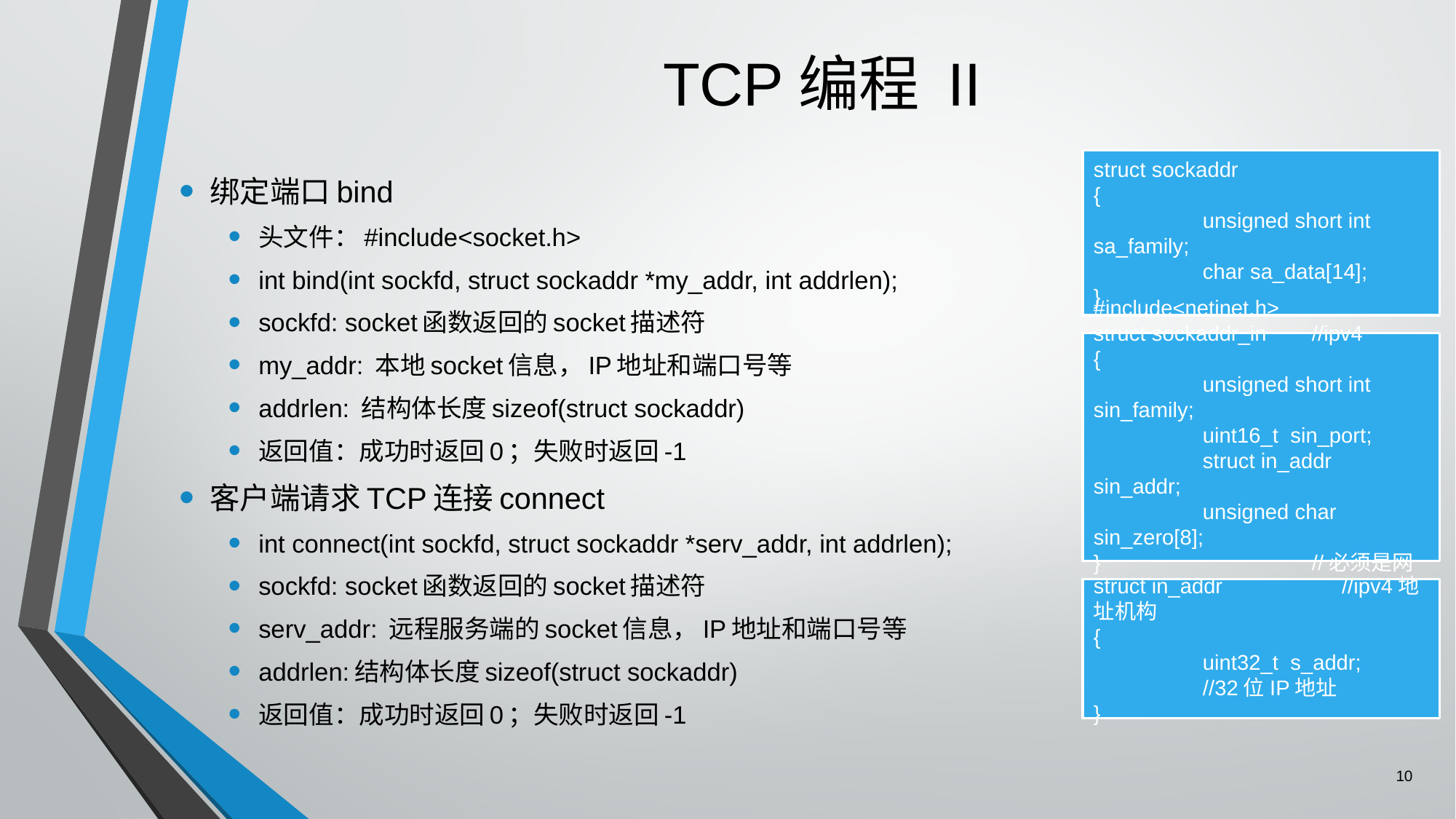

# TCP编程 II
绑定端口bind
头文件：#include<socket.h>
int bind(int sockfd, struct sockaddr *my_addr, int addrlen);
sockfd: socket函数返回的socket描述符
my_addr: 本地socket信息，IP地址和端口号等
addrlen: 结构体长度sizeof(struct sockaddr)
返回值：成功时返回0；失败时返回-1
客户端请求TCP连接connect
int connect(int sockfd, struct sockaddr *serv_addr, int addrlen);
sockfd: socket函数返回的socket描述符
serv_addr: 远程服务端的socket信息，IP地址和端口号等
addrlen:结构体长度sizeof(struct sockaddr)
返回值：成功时返回0；失败时返回-1
struct sockaddr
{
	unsigned short int  sa_family;
	char sa_data[14];
}
#include<netinet.h>
struct sockaddr_in	//ipv4
{
	unsigned short int  sin_family;
	uint16_t  sin_port;
	struct in_addr  sin_addr;
	unsigned char  sin_zero[8];
}		//必须是网络字节序
struct in_addr	     //ipv4地址机构
{
	uint32_t  s_addr;
	//32位IP地址
}
10